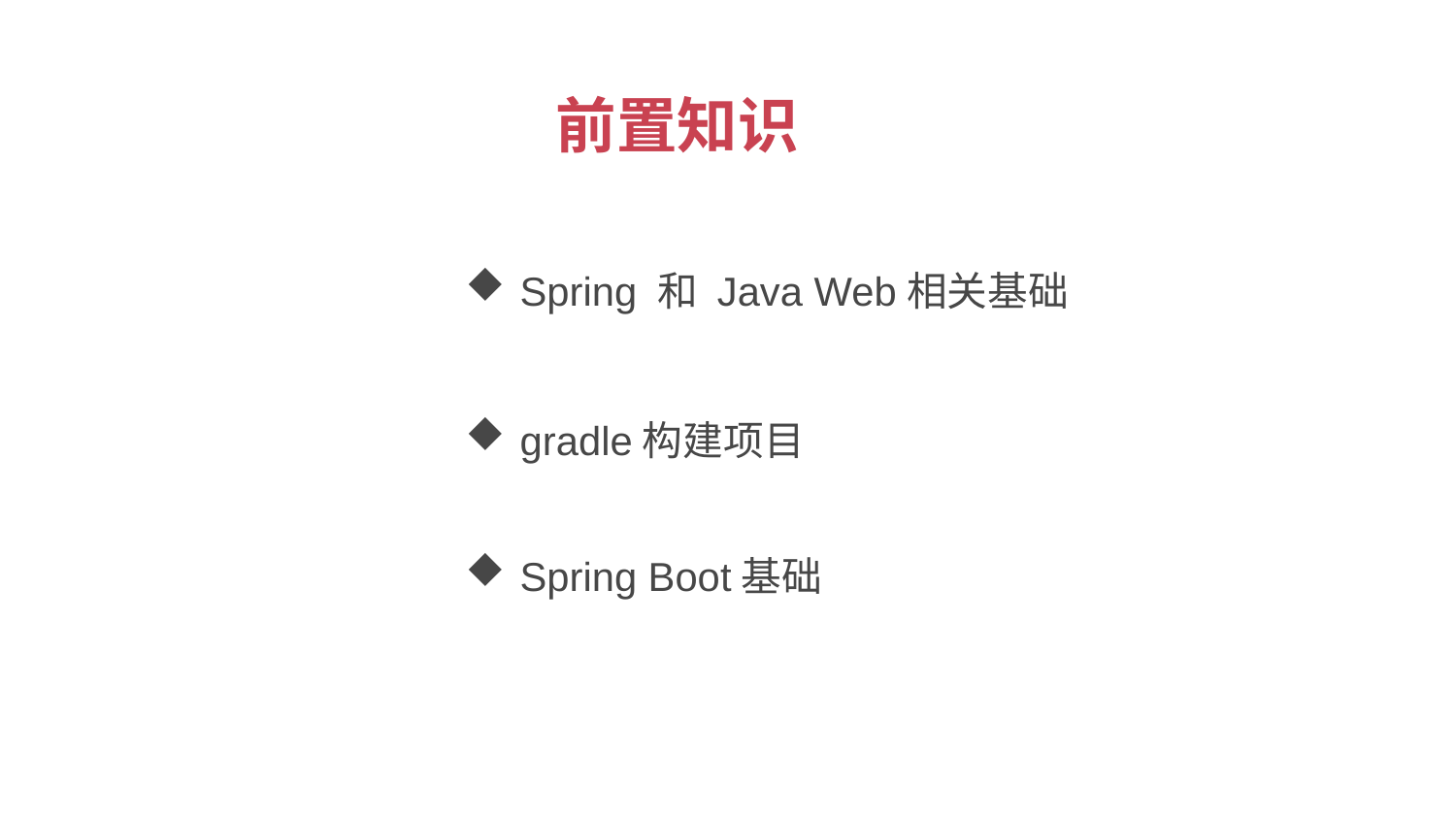

前置知识
Spring 和 Java Web相关基础
gradle构建项目
Spring Boot基础